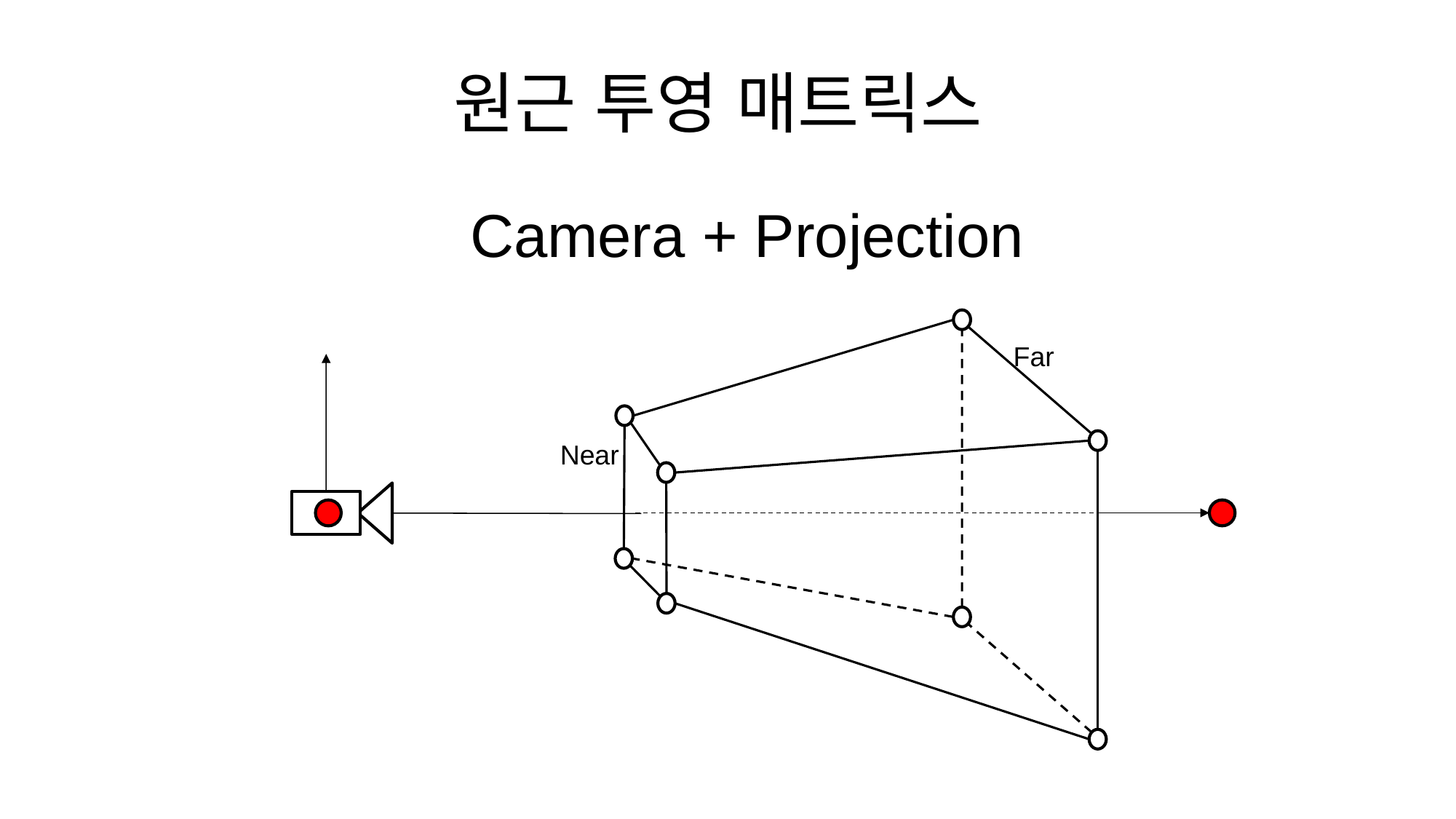

# 원근 투영 매트릭스
Camera + Projection

Far

Near